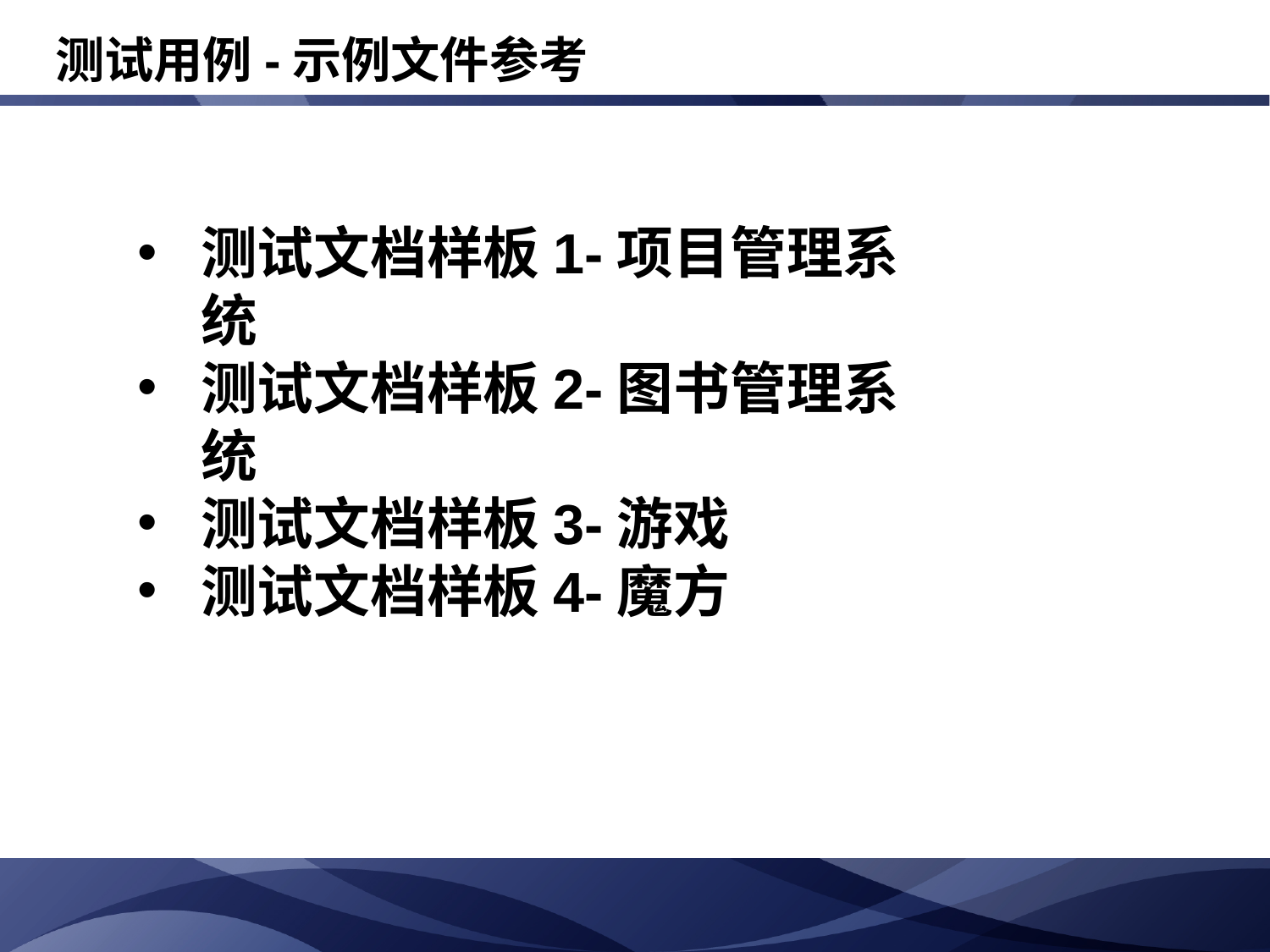

测试用例-示例文件参考
测试文档样板1-项目管理系统
测试文档样板2-图书管理系统
测试文档样板3-游戏
测试文档样板4-魔方